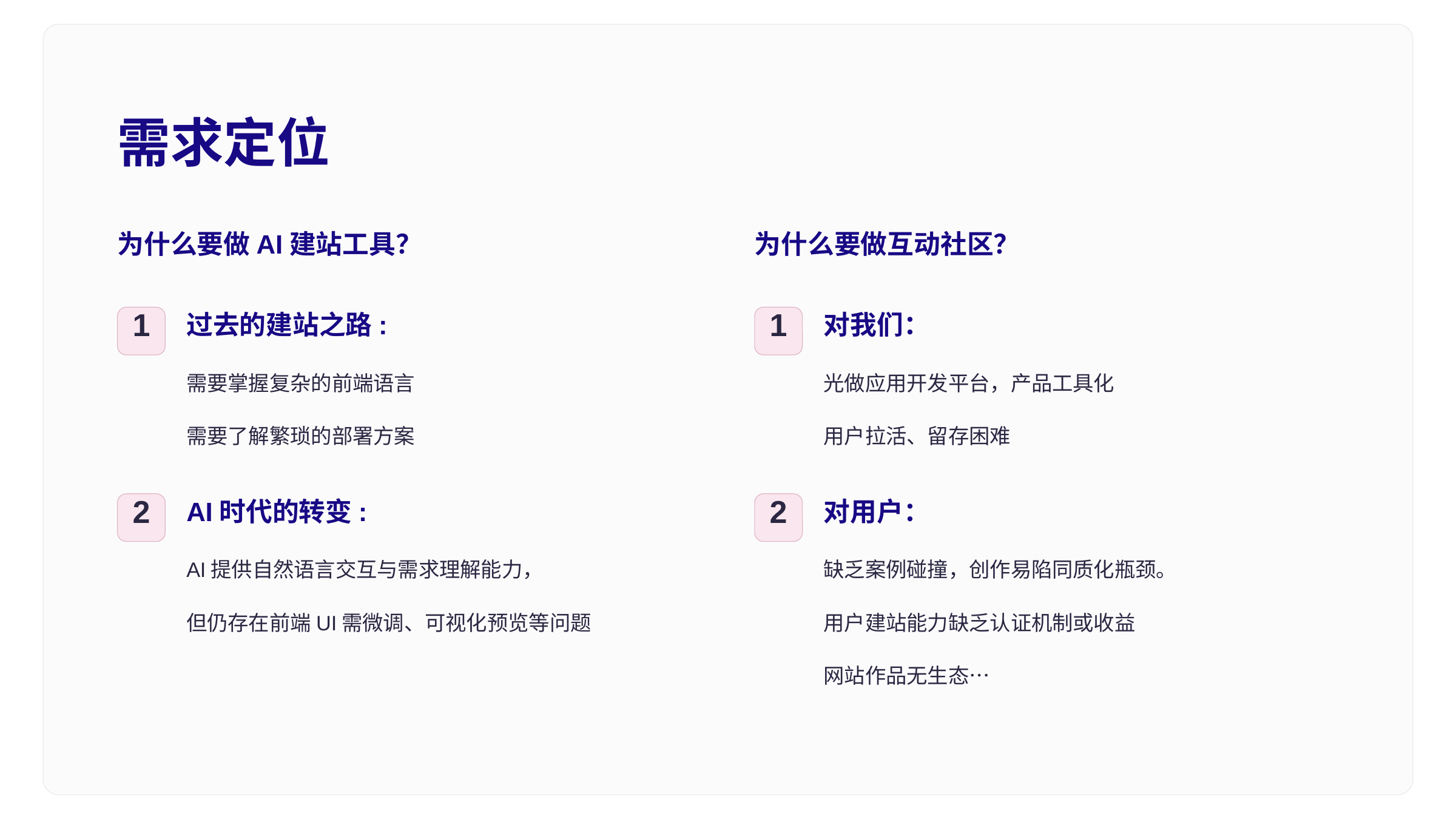

需求定位
为什么要做AI建站工具？
为什么要做互动社区？

过去的建站之路:

对我们：
1
1
需要掌握复杂的前端语言
光做应用开发平台，产品工具化
需要了解繁琐的部署方案
用户拉活、留存困难

AI时代的转变:

对用户：
2
2
AI提供自然语言交互与需求理解能力，
缺乏案例碰撞，创作易陷同质化瓶颈。
但仍存在前端UI需微调、可视化预览等问题
用户建站能力缺乏认证机制或收益
网站作品无生态…